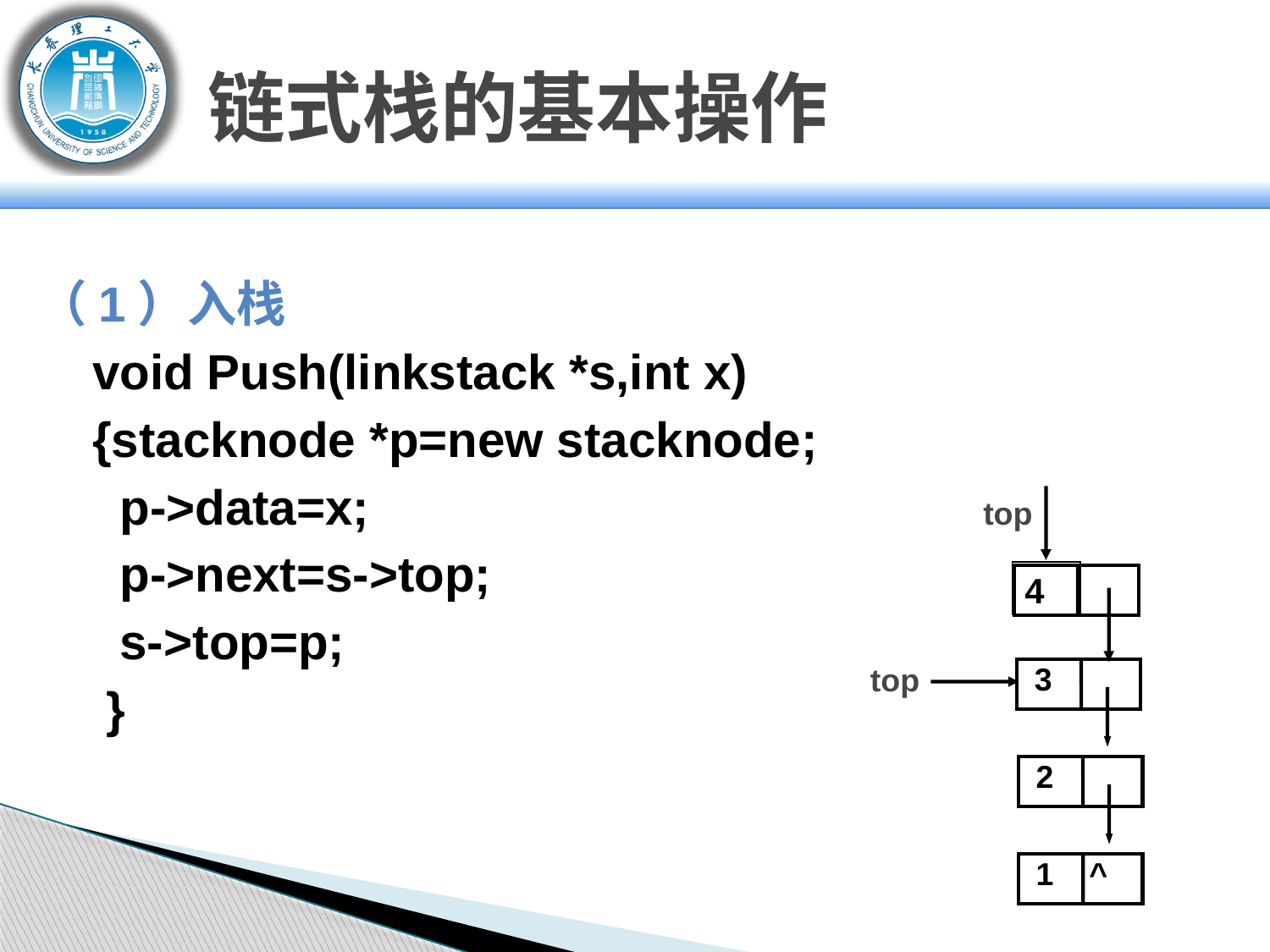

# 链式栈的基本操作
（1）入栈
    void Push(linkstack *s,int x)
    {stacknode *p=new stacknode;
      p->data=x;
      p->next=s->top;
      s->top=p;
     }

top
4

  3

  2

  1    ^

top